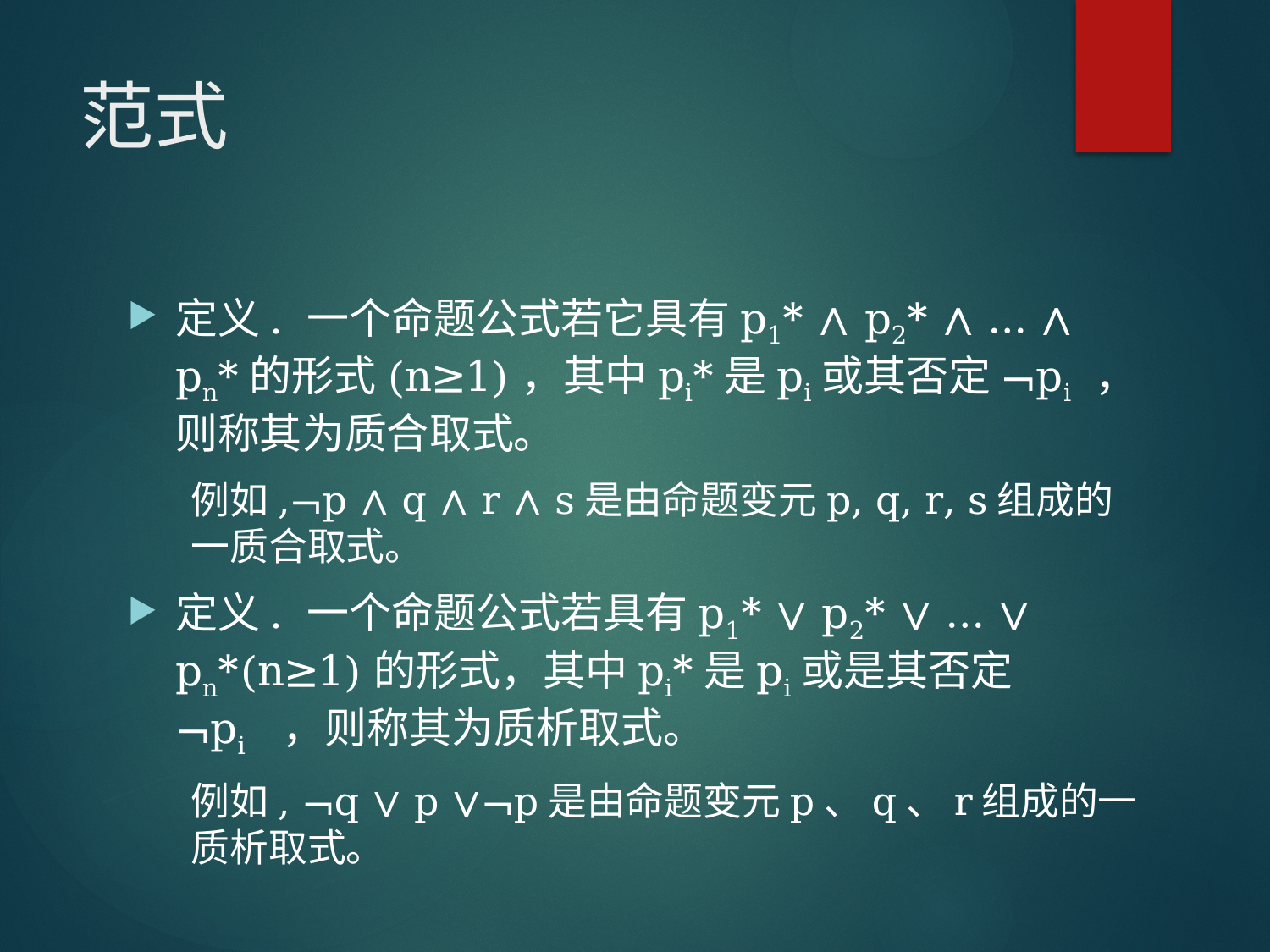

# 范式
定义. 一个命题公式若它具有p1* ∧ p2* ∧ … ∧ pn*的形式(n≥1)，其中pi*是pi或其否定¬pi ，则称其为质合取式。
例如,¬p ∧ q ∧ r ∧ s是由命题变元p, q, r, s组成的一质合取式。
定义. 一个命题公式若具有p1* ∨ p2* ∨ … ∨ pn*(n≥1)的形式，其中pi*是pi或是其否定¬pi  ，则称其为质析取式。
例如, ¬q ∨ p ∨¬p是由命题变元p、q、r组成的一质析取式。